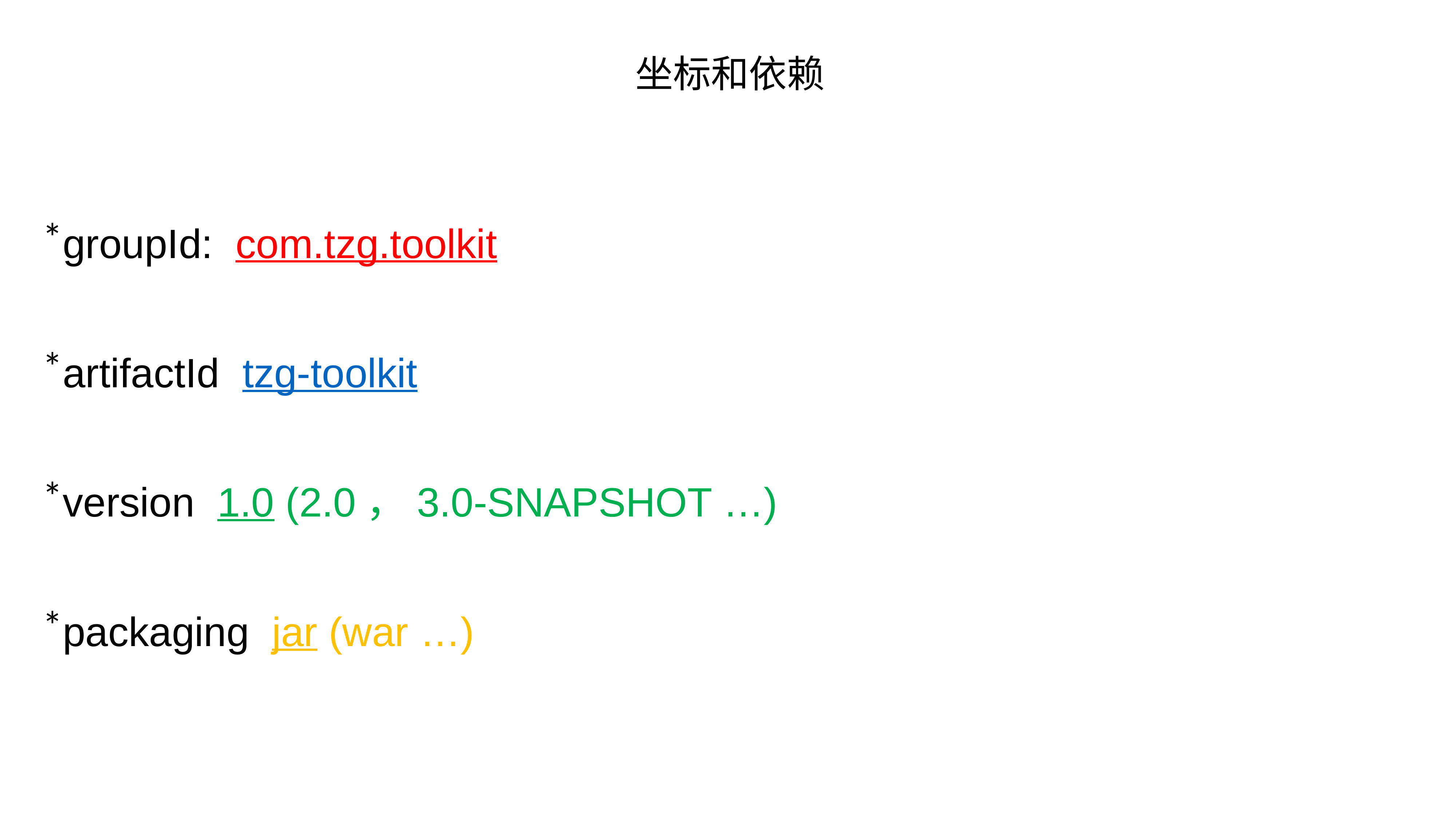

坐标和依赖
groupId:  com.tzg.toolkit
artifactId  tzg-toolkit
version  1.0 (2.0，3.0-SNAPSHOT …)
packaging  jar (war …)